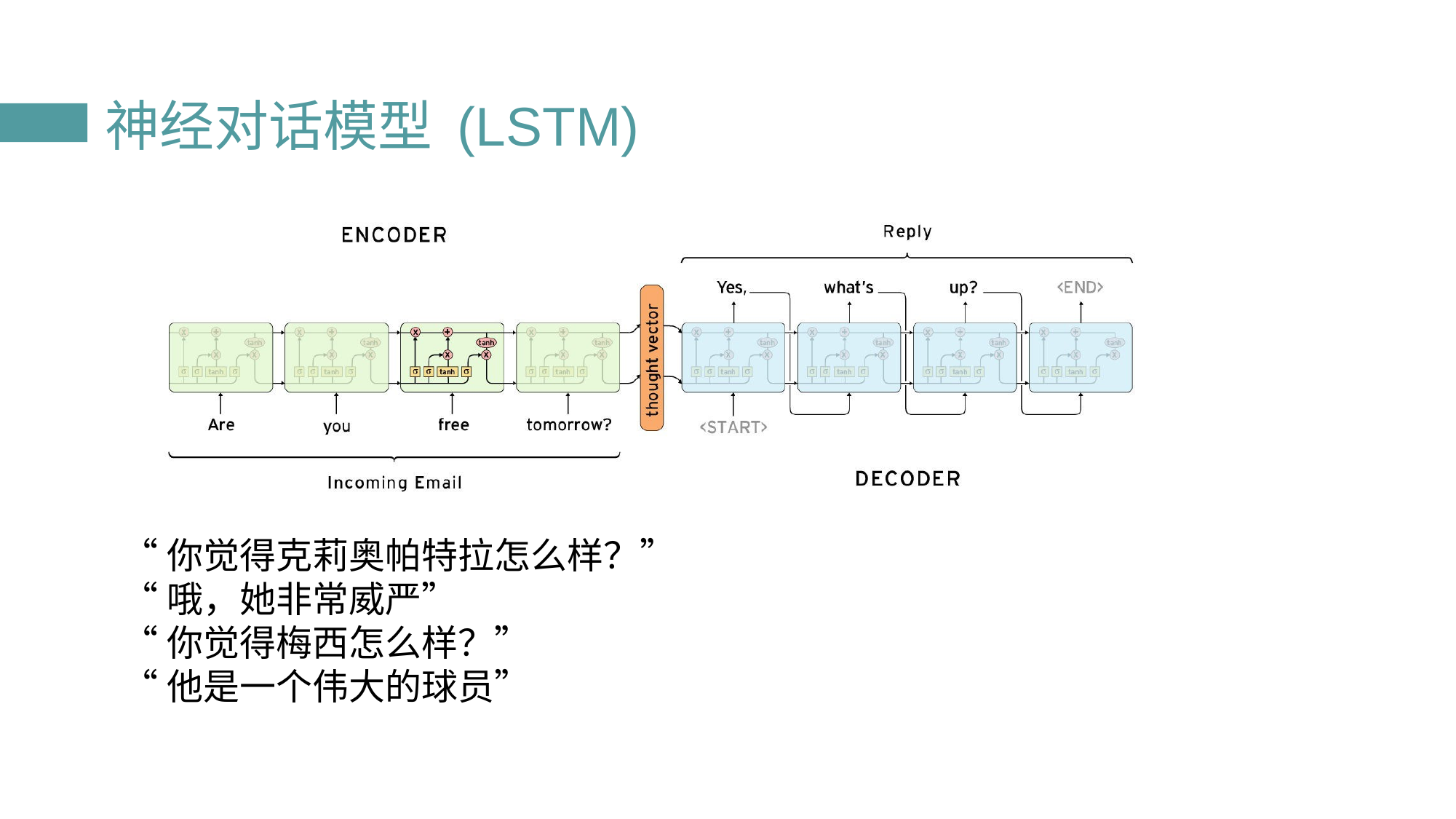

# 神经对话模型 (LSTM)

“你觉得克莉奥帕特拉怎么样？”
“哦，她非常威严”
“你觉得梅西怎么样？”
“他是一个伟大的球员”